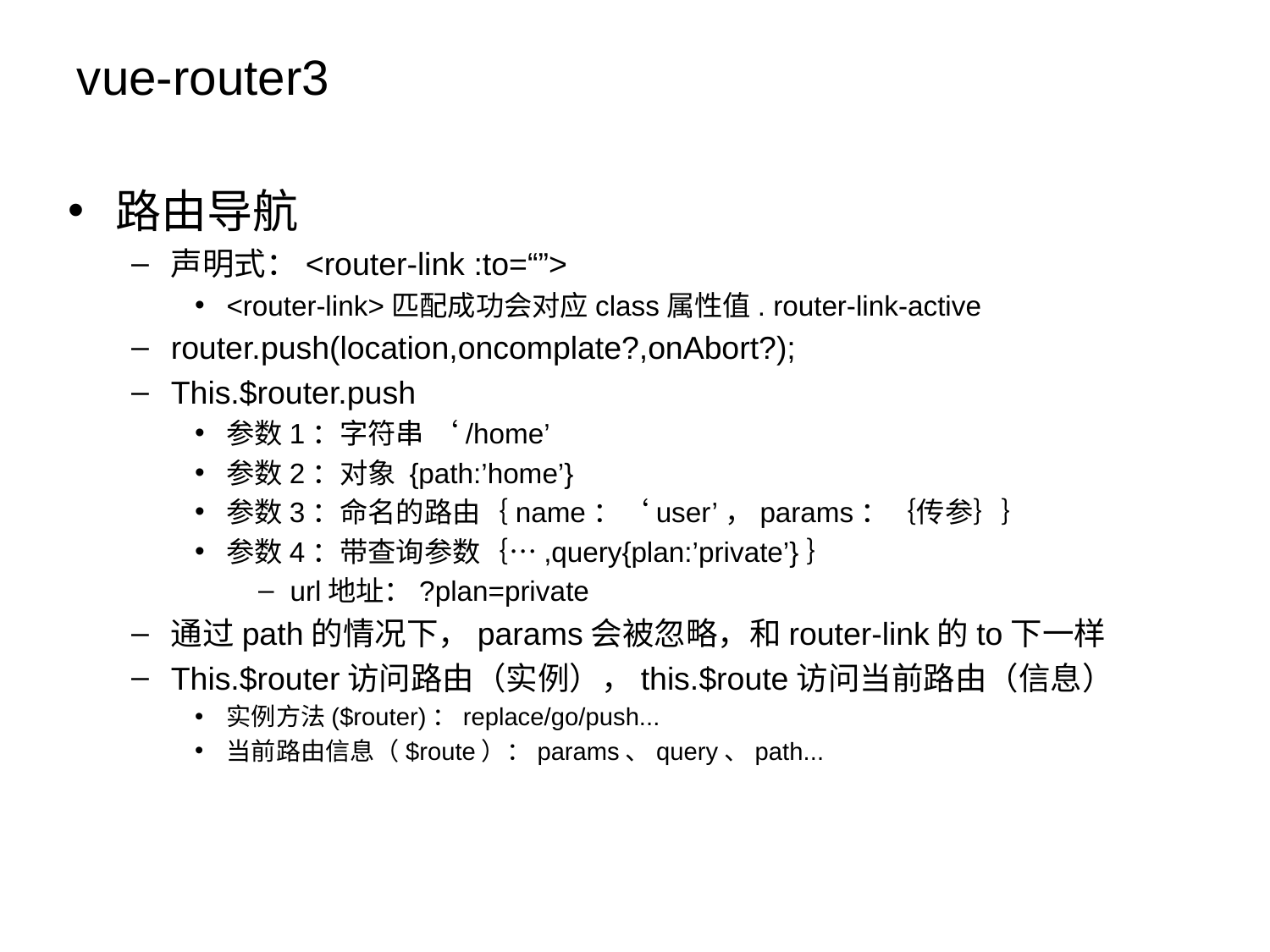

vue-router3
路由导航
声明式：<router-link :to=“”>
<router-link>匹配成功会对应class属性值. router-link-active
router.push(location,oncomplate?,onAbort?);
This.$router.push
参数1：字符串 ‘/home’
参数2：对象 {path:’home’}
参数3：命名的路由｛name：‘user’，params：｛传参｝｝
参数4：带查询参数｛…,query{plan:’private’}｝
url地址：?plan=private
通过path的情况下，params会被忽略，和router-link的to下一样
This.$router访问路由（实例），this.$route访问当前路由（信息）
实例方法($router)：replace/go/push...
当前路由信息（$route）：params、query、path...